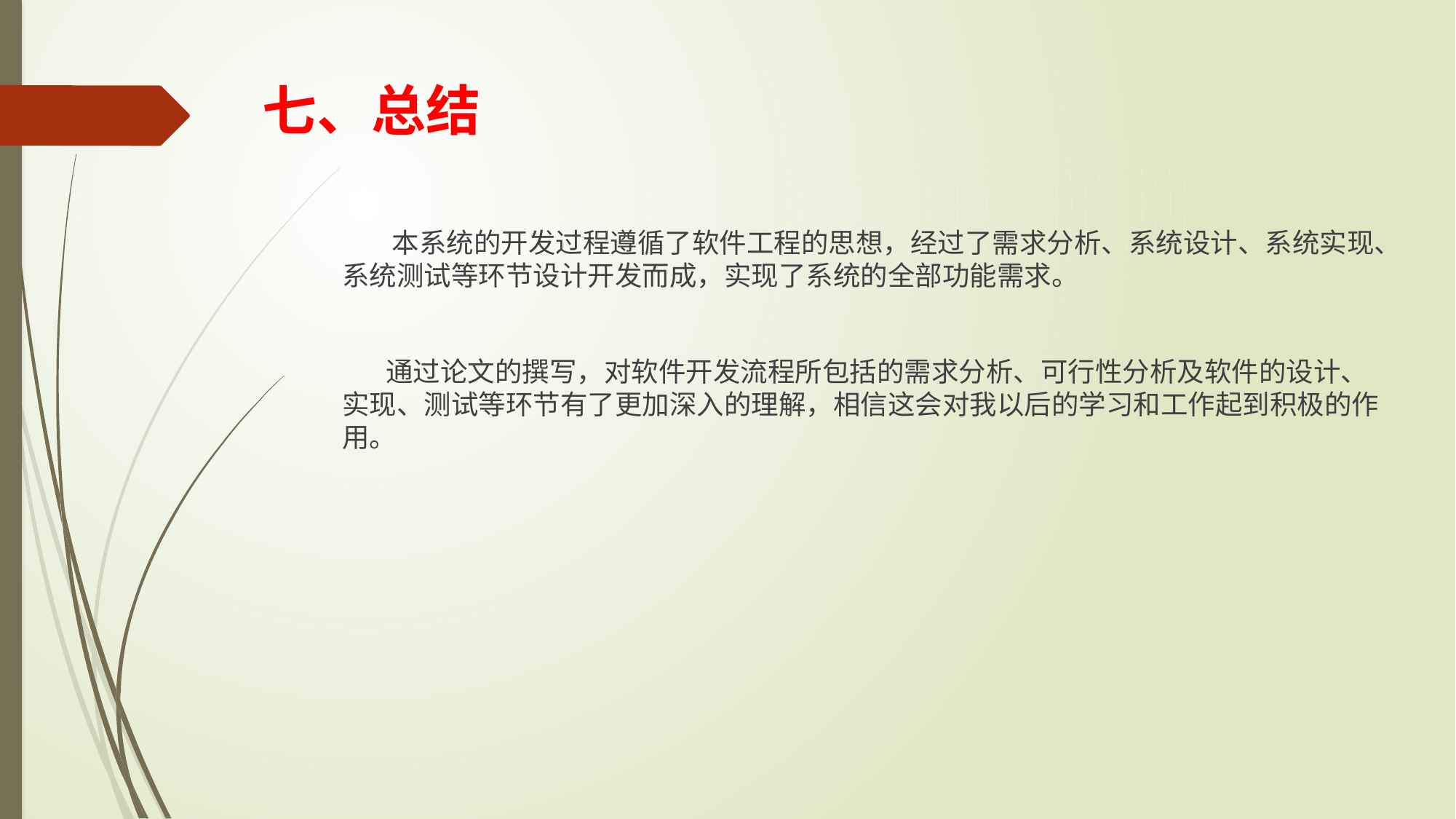

# 七、总结
       本系统的开发过程遵循了软件工程的思想，经过了需求分析、系统设计、系统实现、系统测试等环节设计开发而成，实现了系统的全部功能需求。

      通过论文的撰写，对软件开发流程所包括的需求分析、可行性分析及软件的设计、实现、测试等环节有了更加深入的理解，相信这会对我以后的学习和工作起到积极的作用。